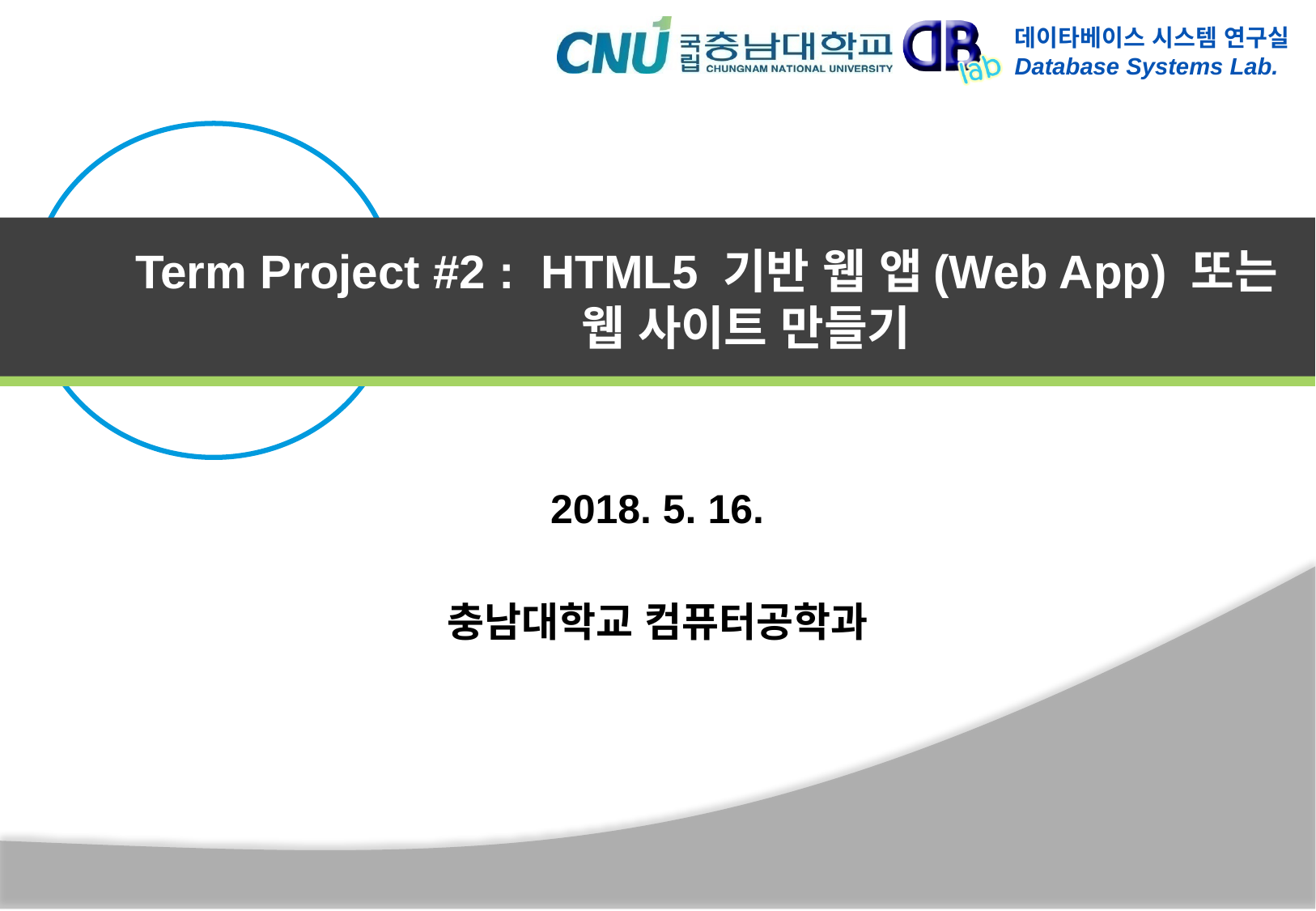

# Term Project #2 :  HTML5 기반 웹 앱(Web App) 또는 웹 사이트 만들기
2018. 5. 16.

충남대학교 컴퓨터공학과